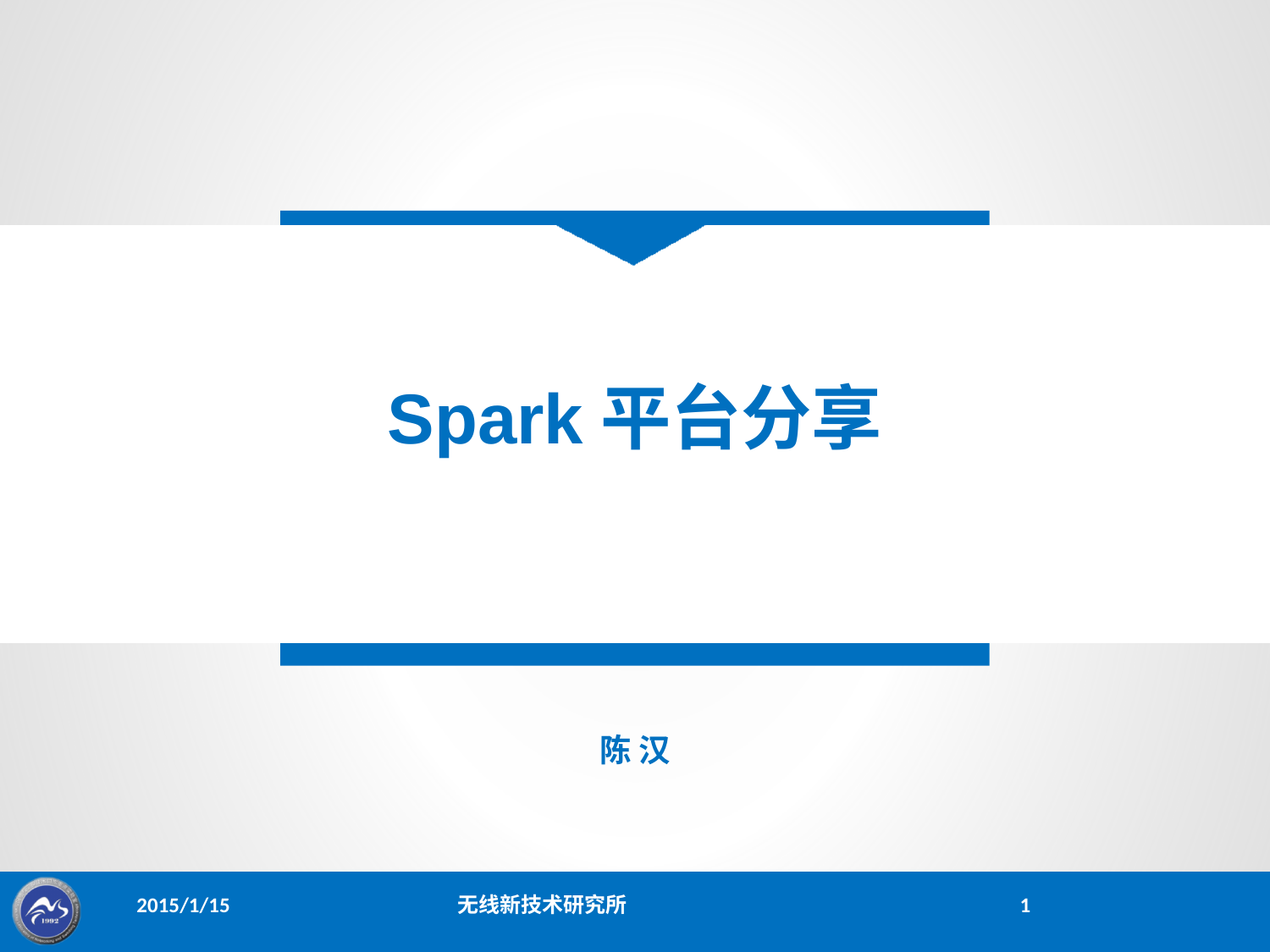

# Spark平台分享
陈 汉
2015/1/15
无线新技术研究所
1